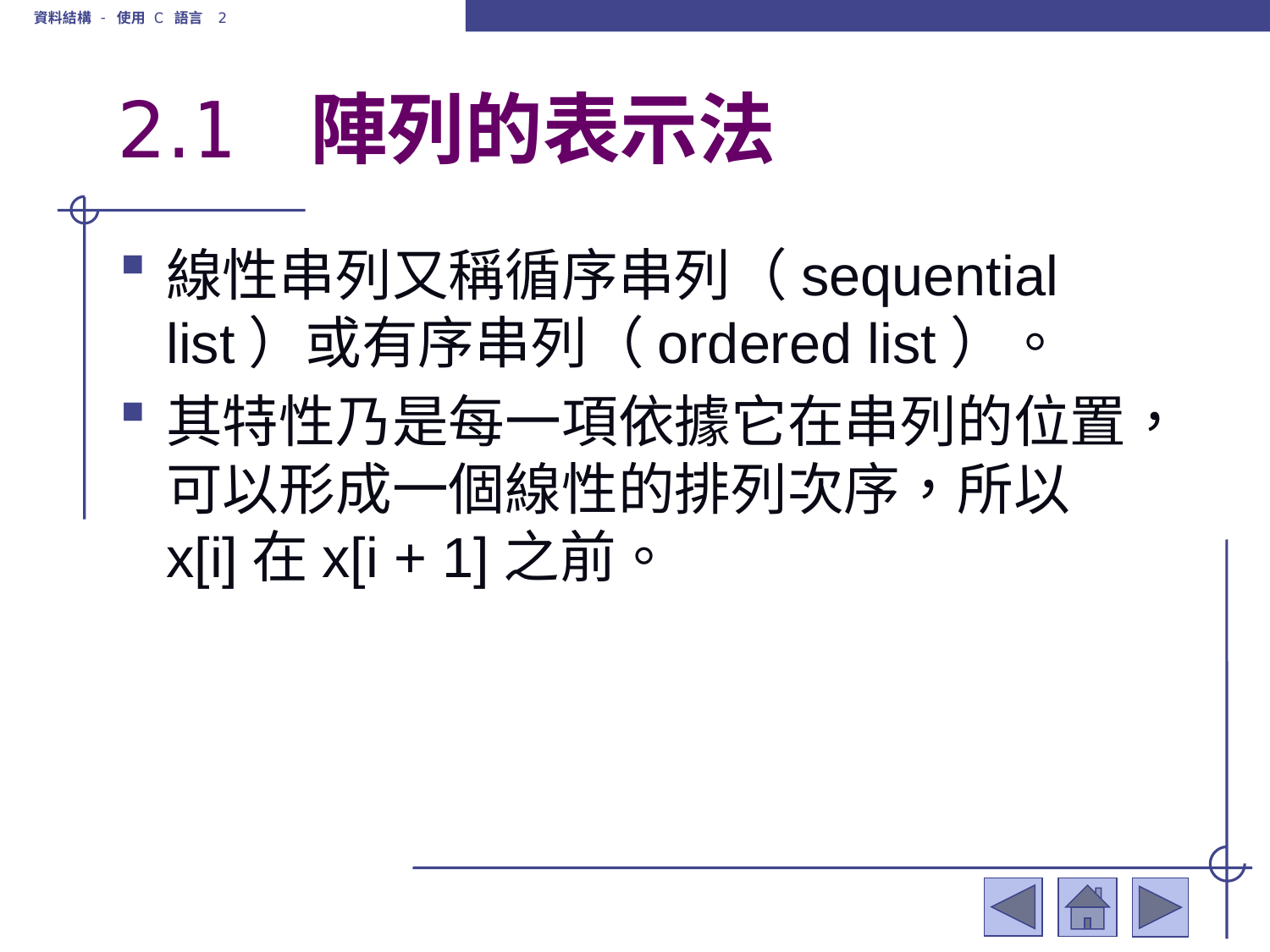

資料結構 - 使用 C 語言   2
# 2.1	  陣列的表示法
線性串列又稱循序串列（sequential list）或有序串列（ordered list）。
其特性乃是每一項依據它在串列的位置，可以形成一個線性的排列次序，所以
x[i]在x[i + 1]之前。